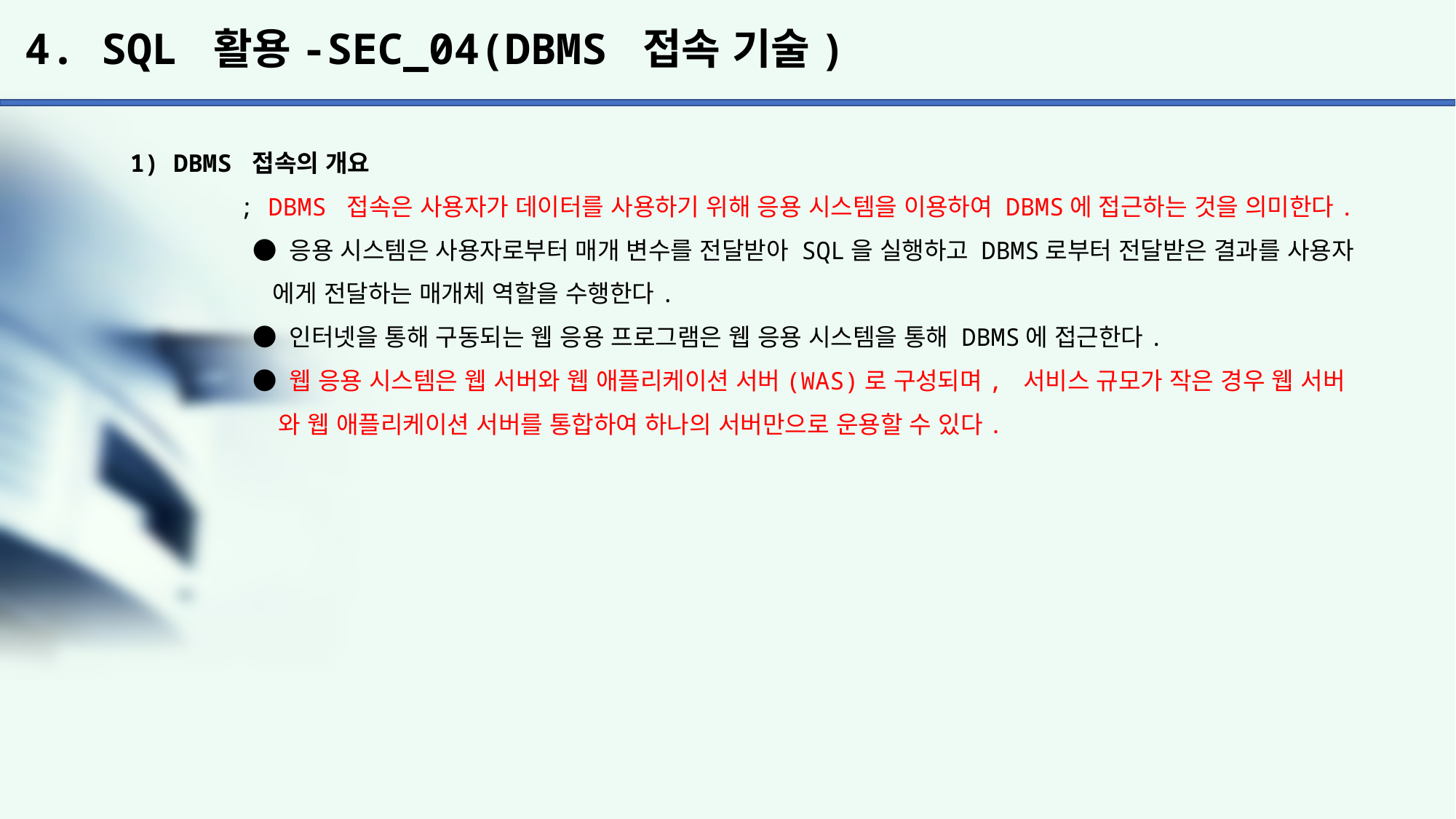

# 4. SQL 활용-SEC_04(DBMS 접속 기술)
1) DBMS 접속의 개요
	; DBMS 접속은 사용자가 데이터를 사용하기 위해 응용 시스템을 이용하여 DBMS에 접근하는 것을 의미한다.
	  ● 응용 시스템은 사용자로부터 매개 변수를 전달받아 SQL을 실행하고 DBMS로부터 전달받은 결과를 사용자
	     에게 전달하는 매개체 역할을 수행한다.
	  ● 인터넷을 통해 구동되는 웹 응용 프로그램은 웹 응용 시스템을 통해 DBMS에 접근한다.
	  ● 웹 응용 시스템은 웹 서버와 웹 애플리케이션 서버(WAS)로 구성되며, 서비스 규모가 작은 경우 웹 서버
	     와 웹 애플리케이션 서버를 통합하여 하나의 서버만으로 운용할 수 있다.